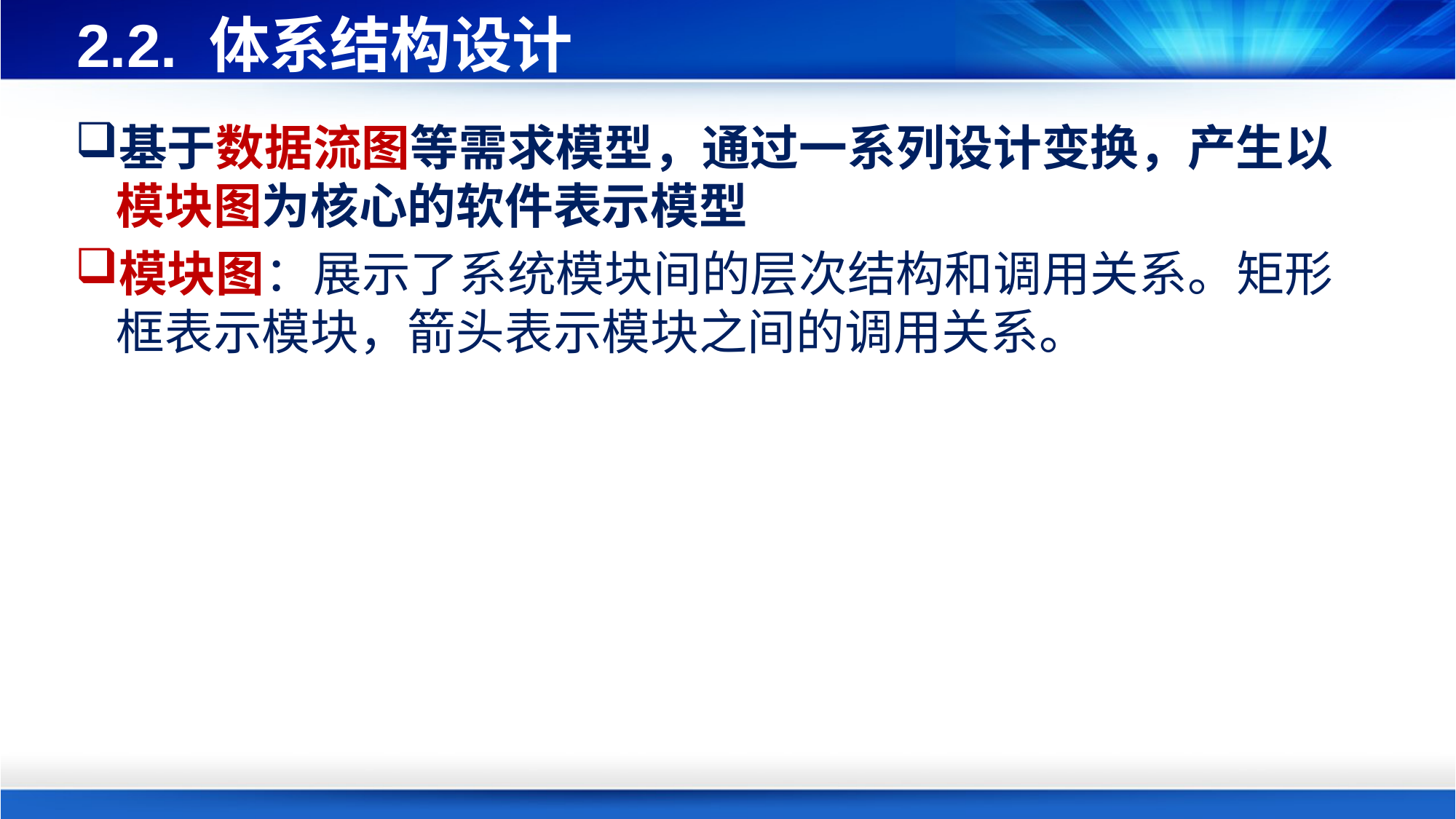

# 2.2. 体系结构设计
基于数据流图等需求模型，通过一系列设计变换，产生以模块图为核心的软件表示模型
模块图：展示了系统模块间的层次结构和调用关系。矩形框表示模块，箭头表示模块之间的调用关系。